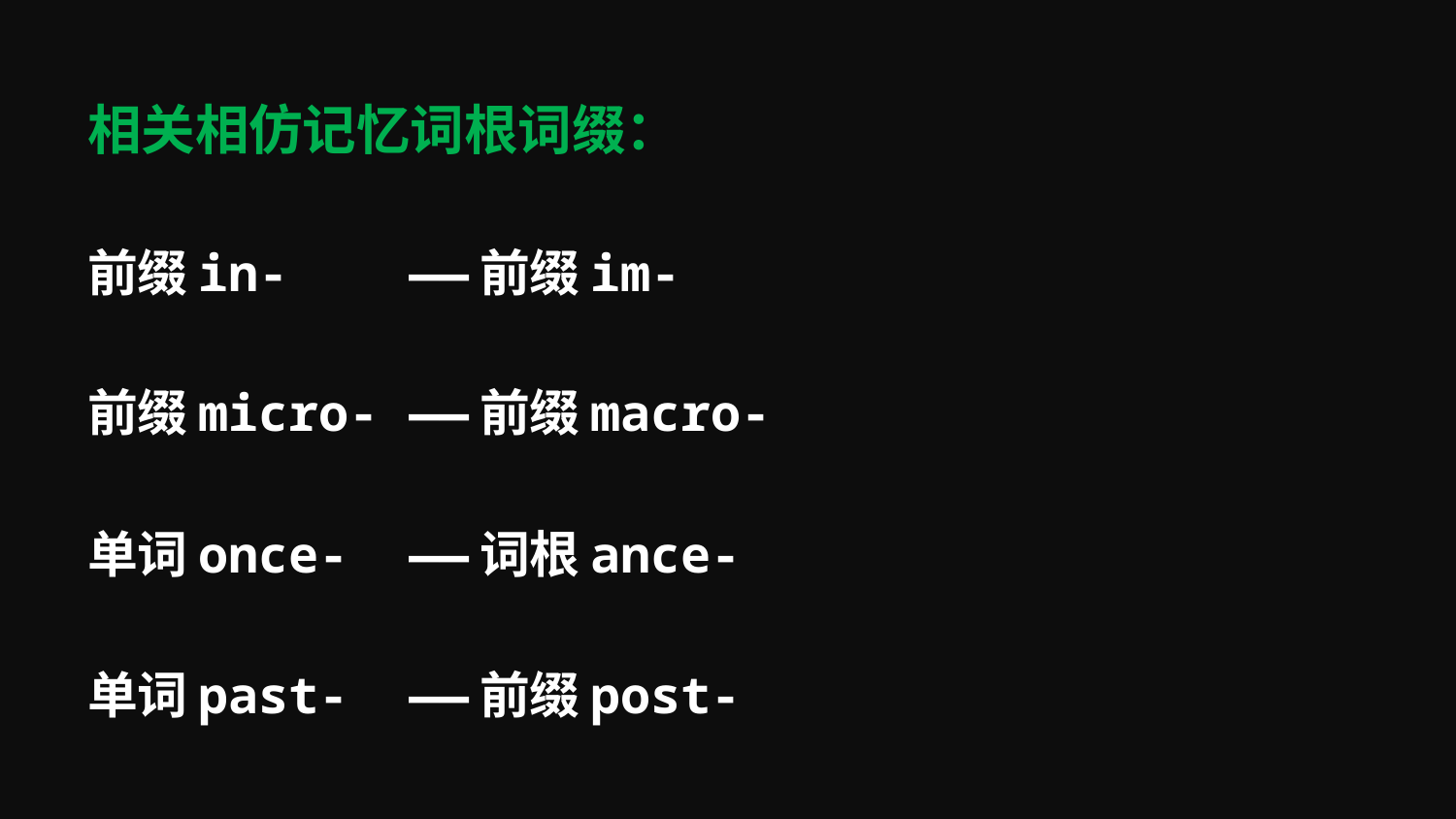

相关相仿记忆词根词缀：

前缀in-    ——前缀im-

前缀micro- ——前缀macro-

单词once-  ——词根ance-

单词past-  ——前缀post-